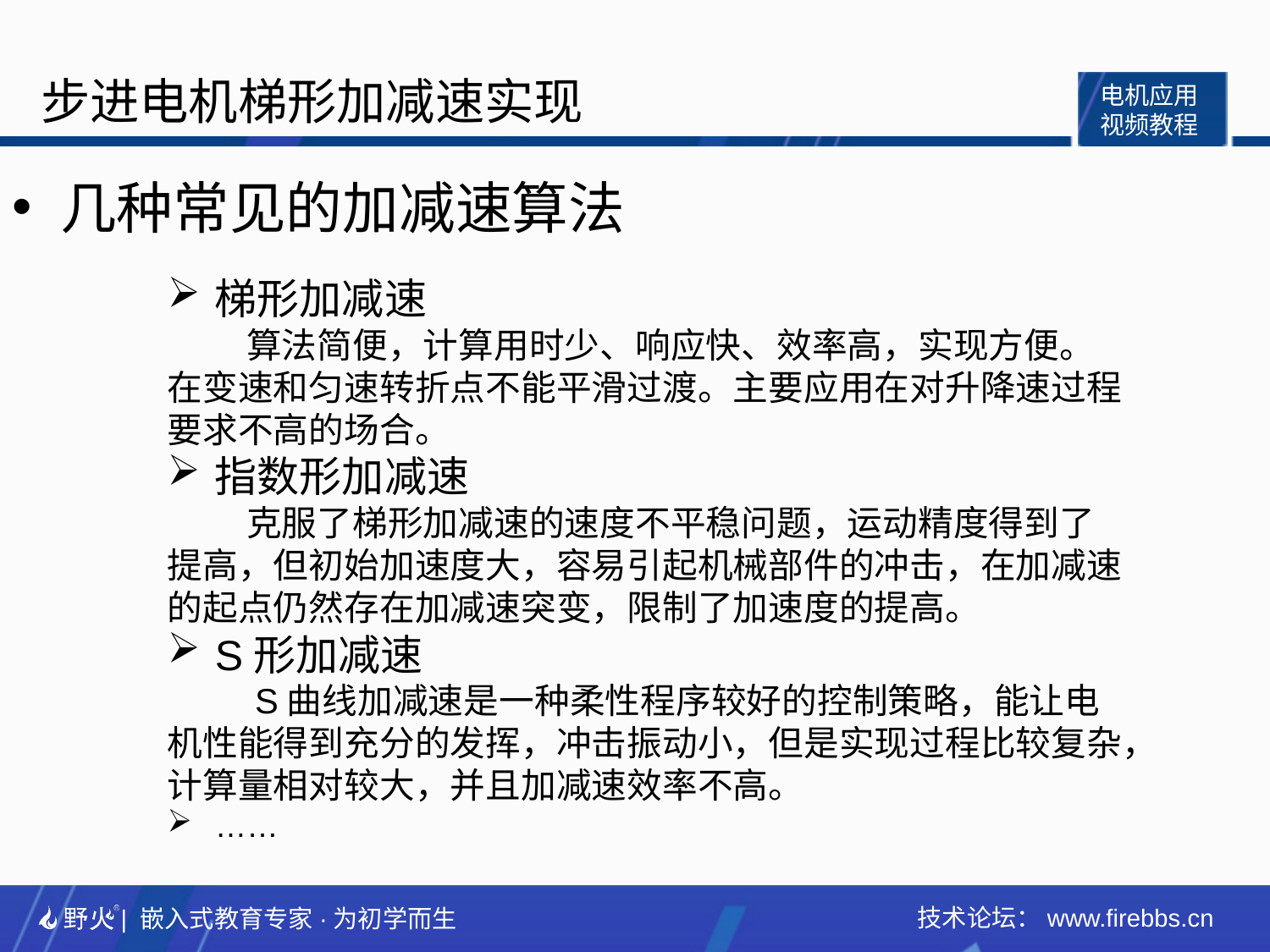

几种常见的加减速算法
梯形加减速
         算法简便，计算用时少、响应快、效率高，实现方便。在变速和匀速转折点不能平滑过渡。主要应用在对升降速过程要求不高的场合。
指数形加减速
         克服了梯形加减速的速度不平稳问题，运动精度得到了提高，但初始加速度大，容易引起机械部件的冲击，在加减速的起点仍然存在加减速突变，限制了加速度的提高。
S形加减速
         S曲线加减速是一种柔性程序较好的控制策略，能让电机性能得到充分的发挥，冲击振动小，但是实现过程比较复杂，计算量相对较大，并且加减速效率不高。
……